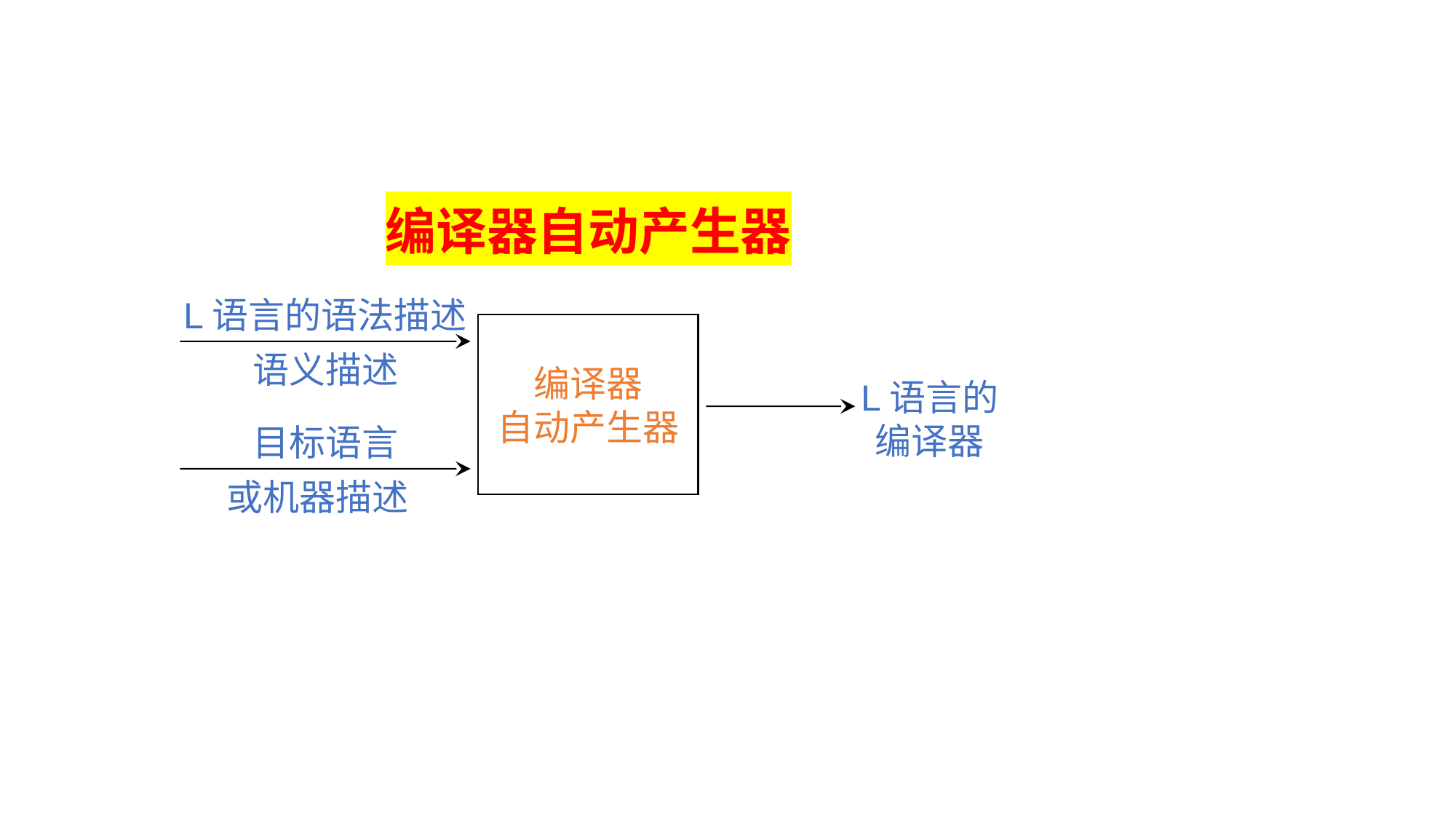

编译器自动产生器
L语言的语法描述

语义描述
编译器
自动产生器
L语言的
编译器

目标语言
或机器描述